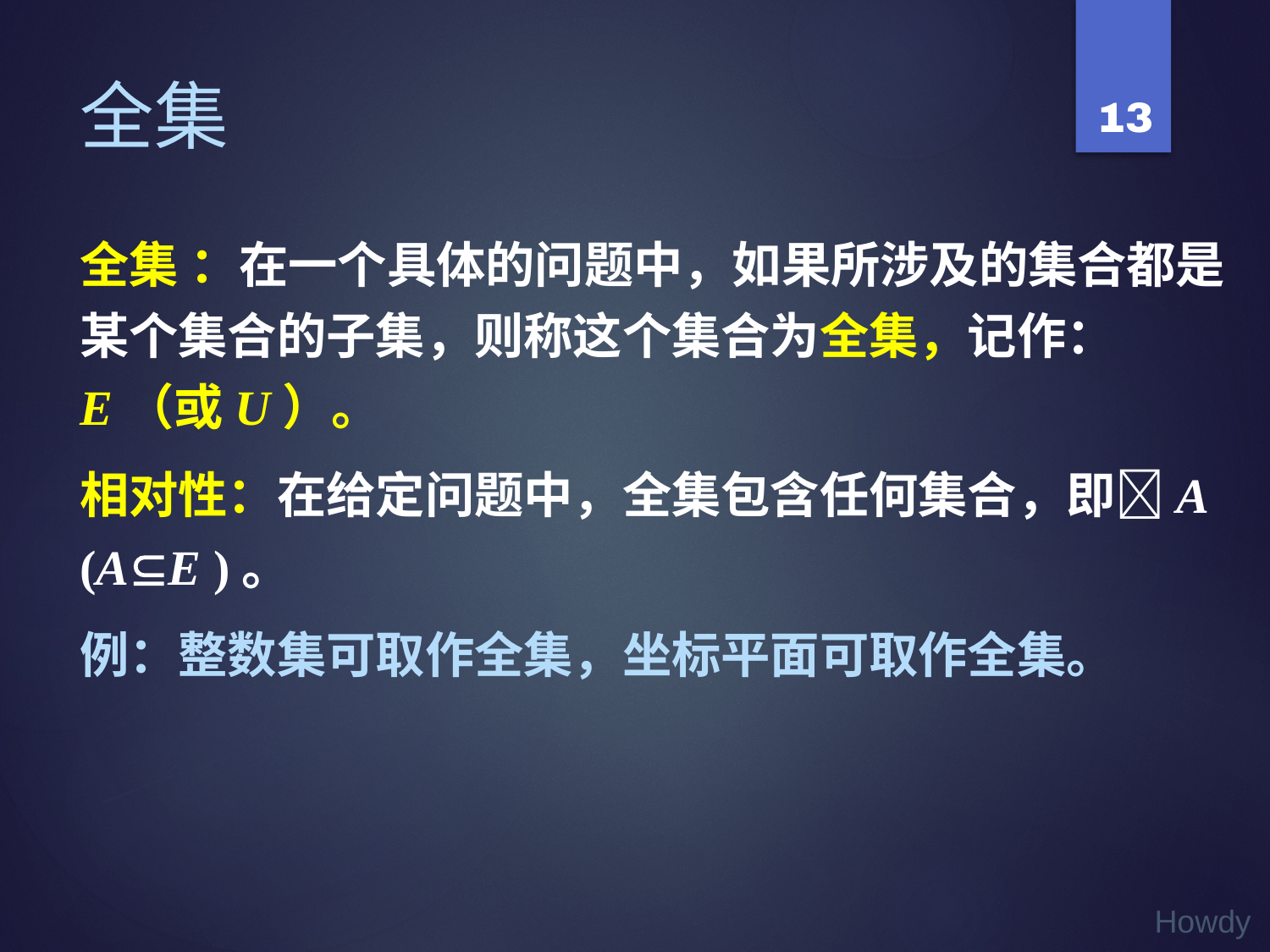

13
# 全集
全集 ：在一个具体的问题中，如果所涉及的集合都是某个集合的子集，则称这个集合为全集，记作： E（或U）。
相对性：在给定问题中，全集包含任何集合，即∀A (A⊆E )。
例：整数集可取作全集，坐标平面可取作全集。